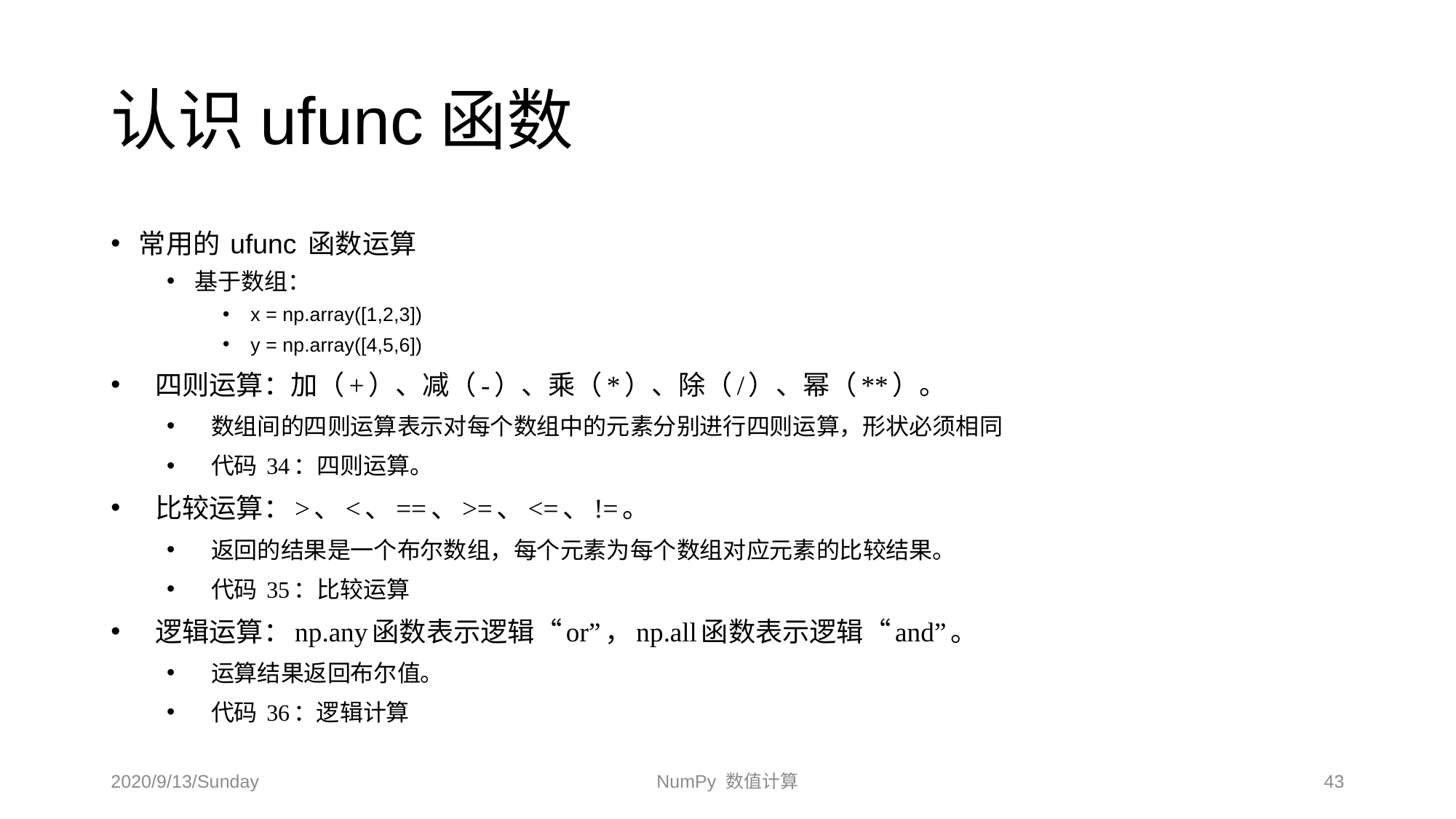

# 认识ufunc函数
常用的 ufunc 函数运算
基于数组：
x = np.array([1,2,3])
y = np.array([4,5,6])
四则运算：加（+）、减（-）、乘（*）、除（/）、幂（**）。
数组间的四则运算表示对每个数组中的元素分别进行四则运算，形状必须相同
代码 34：四则运算。
比较运算：>、<、==、>=、<=、!=。
返回的结果是一个布尔数组，每个元素为每个数组对应元素的比较结果。
代码 35：比较运算
逻辑运算：np.any函数表示逻辑“or”，np.all函数表示逻辑“and”。
运算结果返回布尔值。
代码 36：逻辑计算

2020/9/13/Sunday
NumPy 数值计算
43